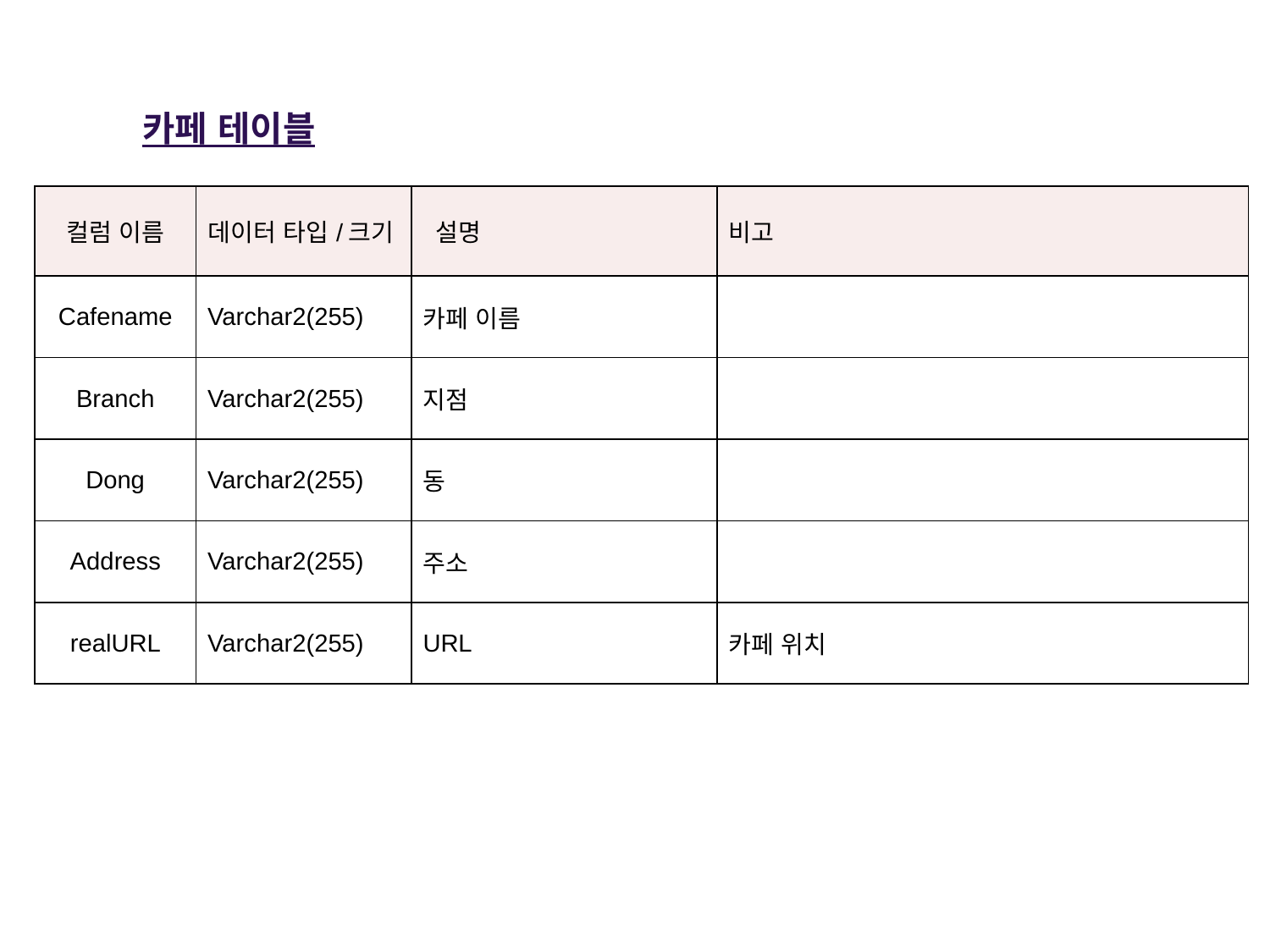

카페 테이블
| 컬럼 이름 | 데이터 타입/크기 | 설명 | 비고 |
| --- | --- | --- | --- |
| Cafename | Varchar2(255) | 카페 이름 |  |
| Branch | Varchar2(255) | 지점 |  |
| Dong | Varchar2(255) | 동 |  |
| Address | Varchar2(255) | 주소 |  |
| realURL | Varchar2(255) | URL | 카페 위치 |